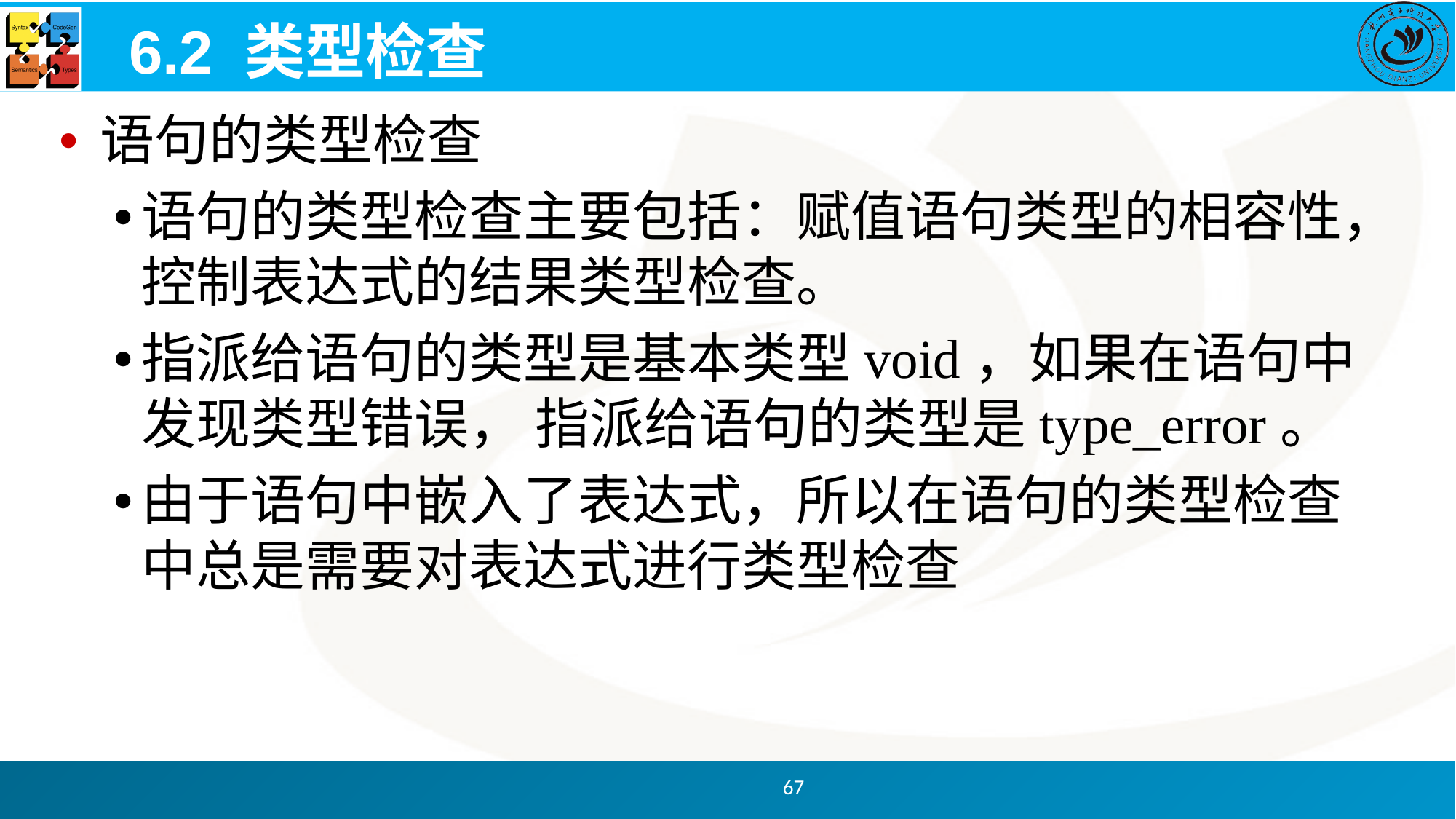

# 6.2 类型检查
语句的类型检查
语句的类型检查主要包括：赋值语句类型的相容性，控制表达式的结果类型检查。
指派给语句的类型是基本类型void，如果在语句中发现类型错误， 指派给语句的类型是type_error。
由于语句中嵌入了表达式，所以在语句的类型检查中总是需要对表达式进行类型检查
67